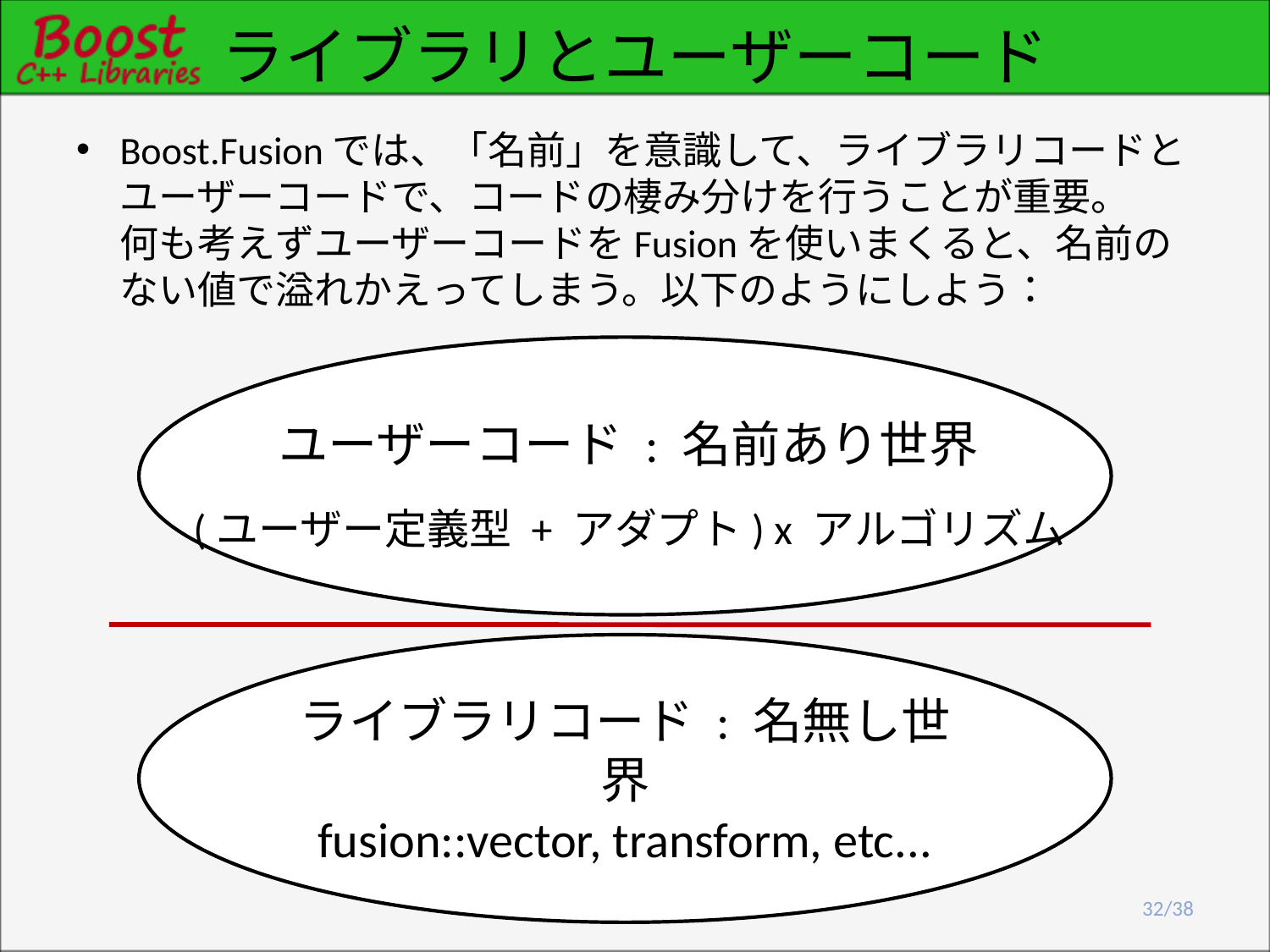

# ライブラリとユーザーコード
Boost.Fusionでは、「名前」を意識して、ライブラリコードとユーザーコードで、コードの棲み分けを行うことが重要。
何も考えずユーザーコードをFusionを使いまくると、名前のない値で溢れかえってしまう。以下のようにしよう：

ユーザーコード : 名前あり世界
(ユーザー定義型 + アダプト) x アルゴリズム
ライブラリコード : 名無し世界
fusion::vector, transform, etc...
32/38